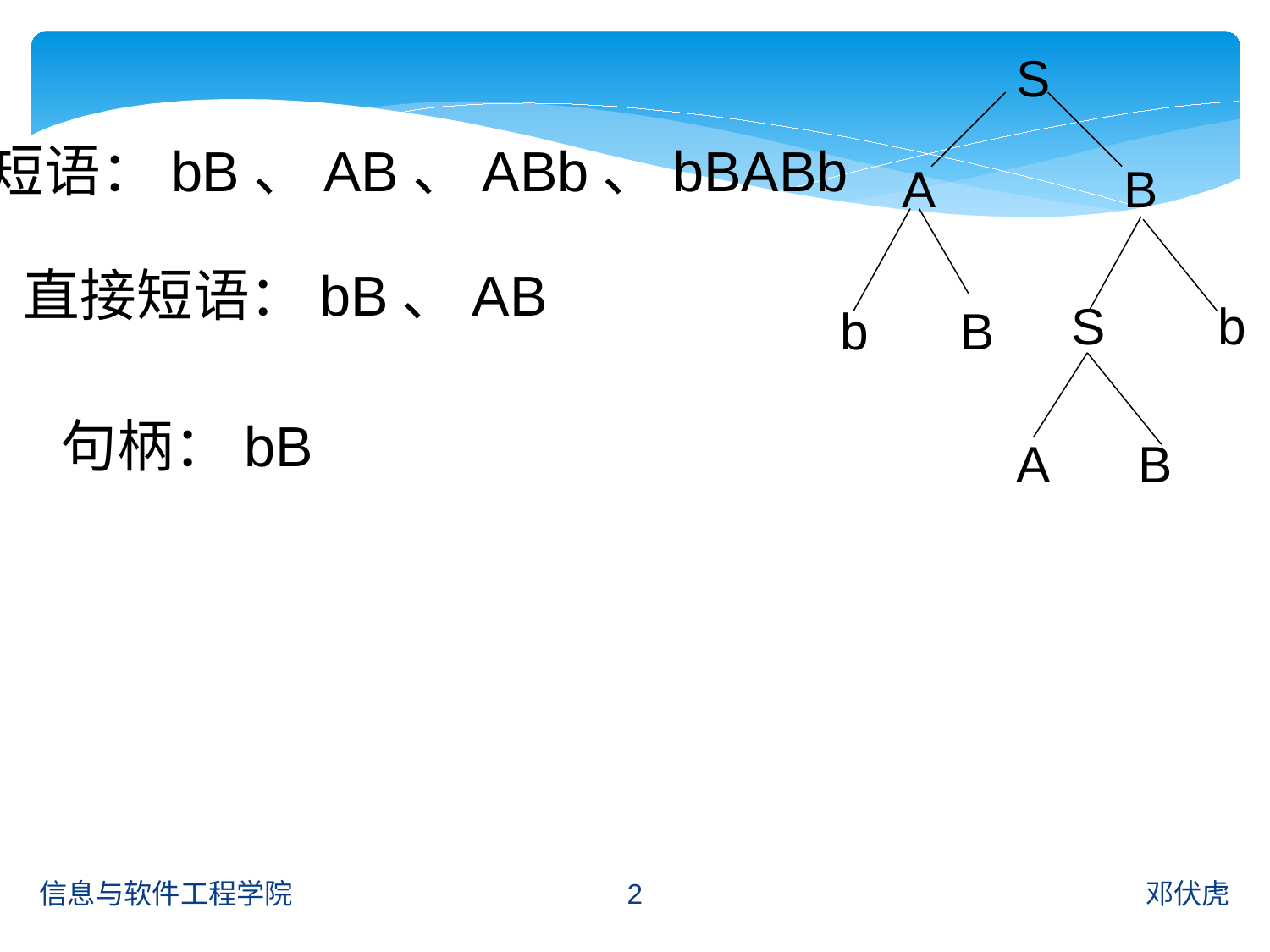

S

短语：bB、AB、ABb、bBABb
A
B

直接短语：bB、AB
S
b
b
B

句柄：bB
A
B
2
信息与软件工程学院
邓伏虎